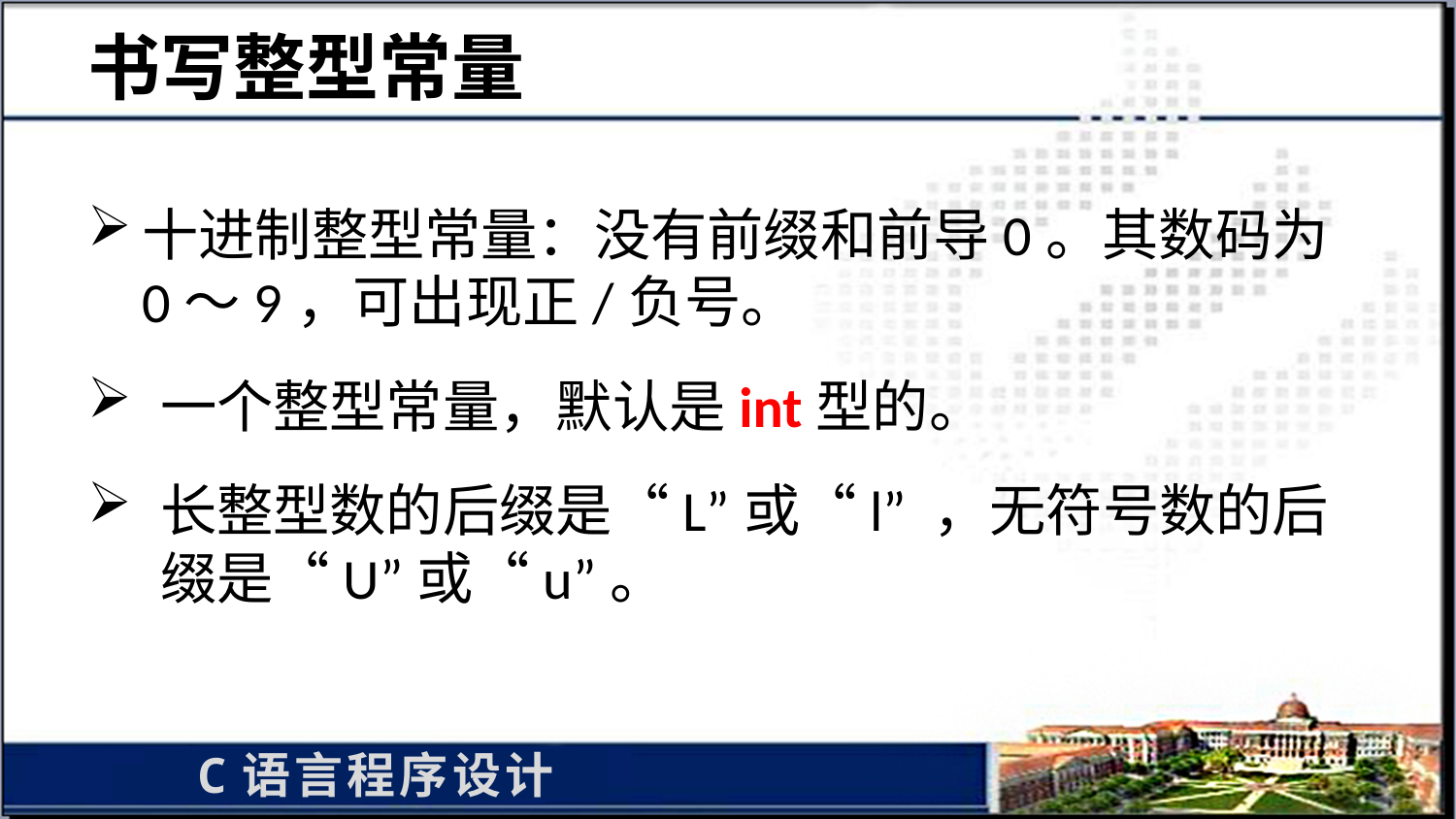

# 书写整型常量
十进制整型常量：没有前缀和前导0。其数码为0～9，可出现正/负号。
一个整型常量，默认是int型的。
长整型数的后缀是“L”或“l” ，无符号数的后缀是“U”或“u”。